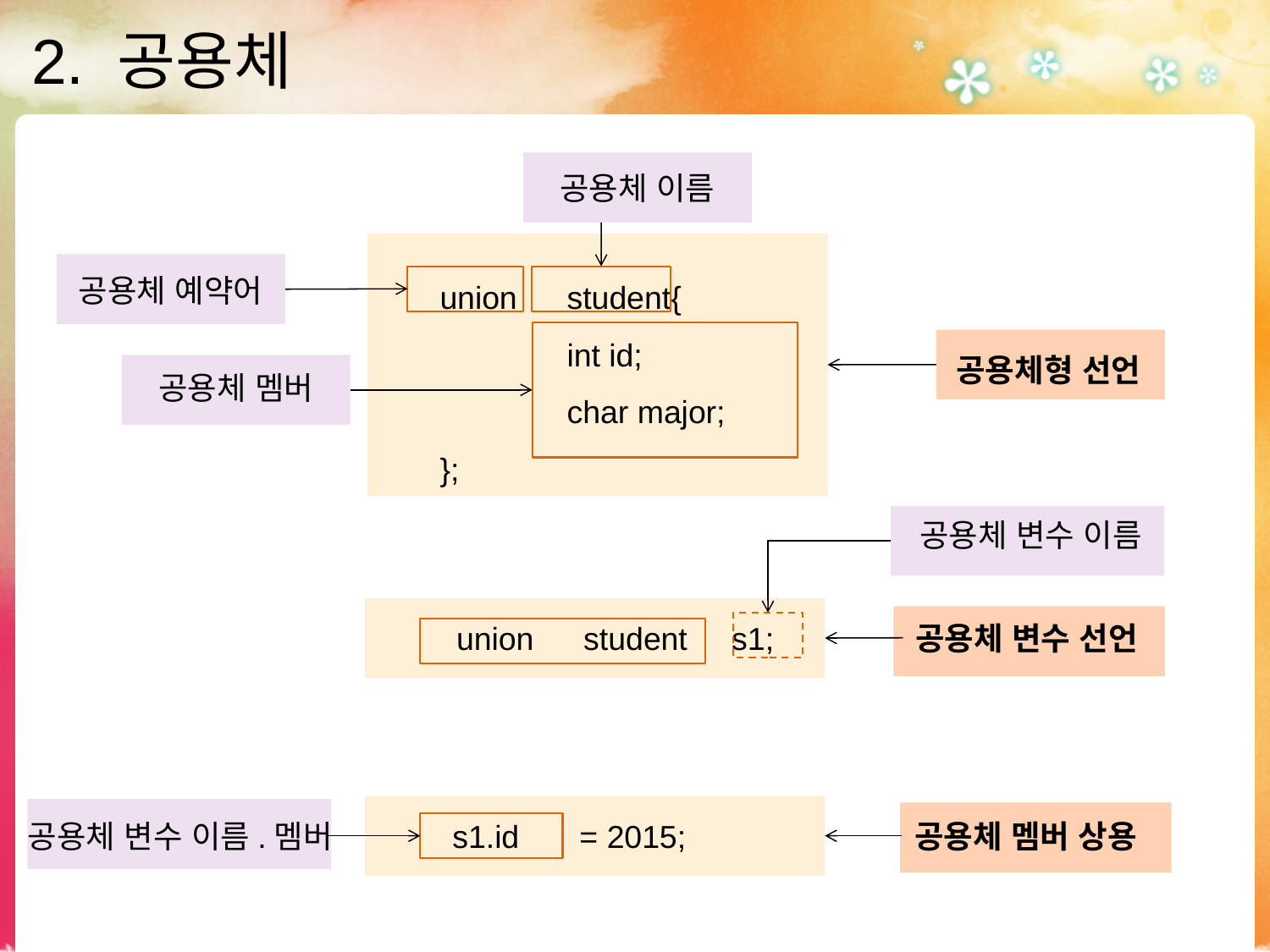

# 2. 공용체

공용체 이름

union	student{
	int id;
	char major;
};

공용체 예약어

공용체형 선언

공용체 멤버

공용체 변수 이름

union	student     s1;

공용체 변수 선언

공용체 변수 이름.멤버
s1.id	= 2015;
공용체 멤버 상용